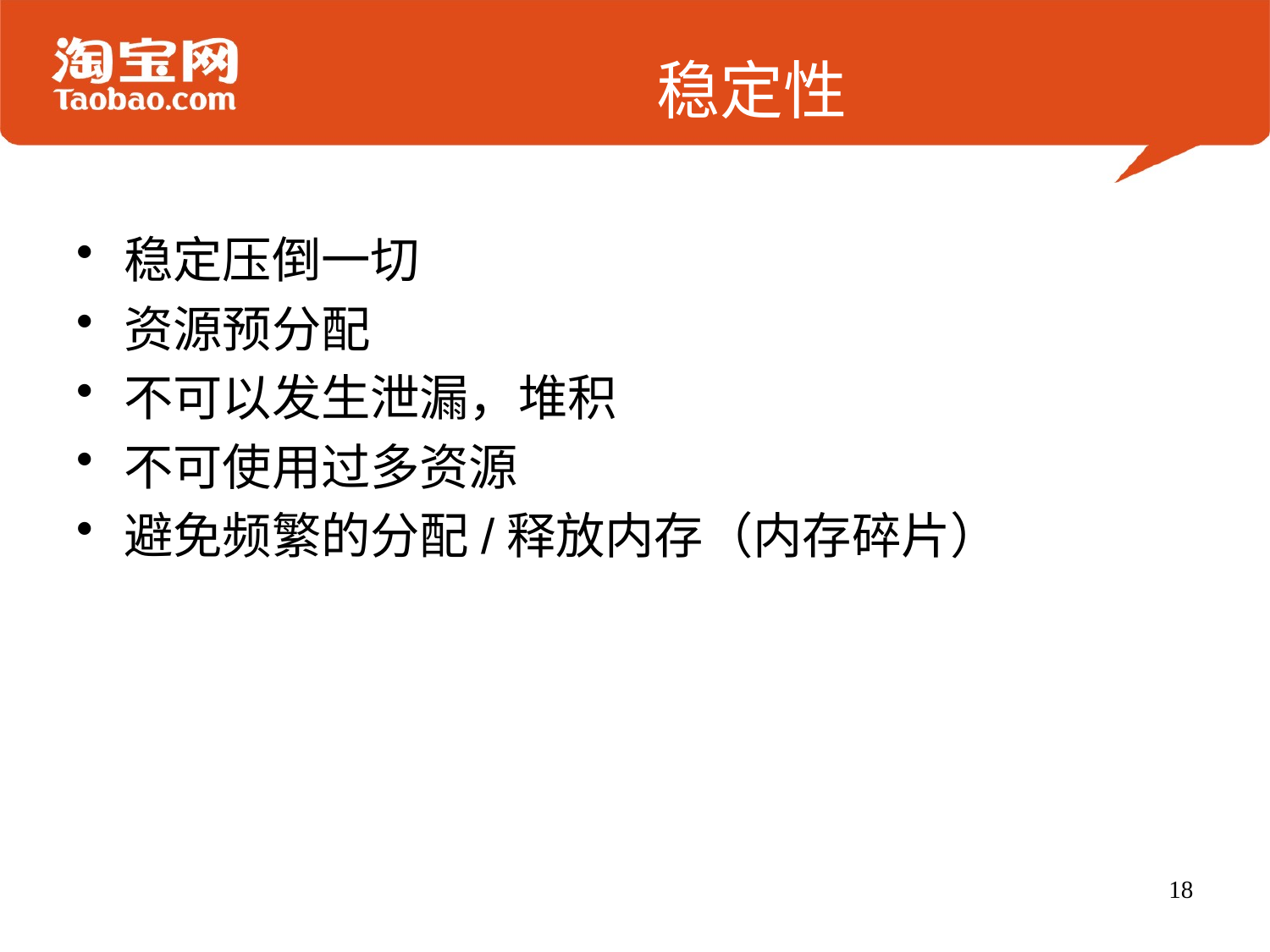

# 稳定性
稳定压倒一切
资源预分配
不可以发生泄漏，堆积
不可使用过多资源
避免频繁的分配/释放内存（内存碎片）

18